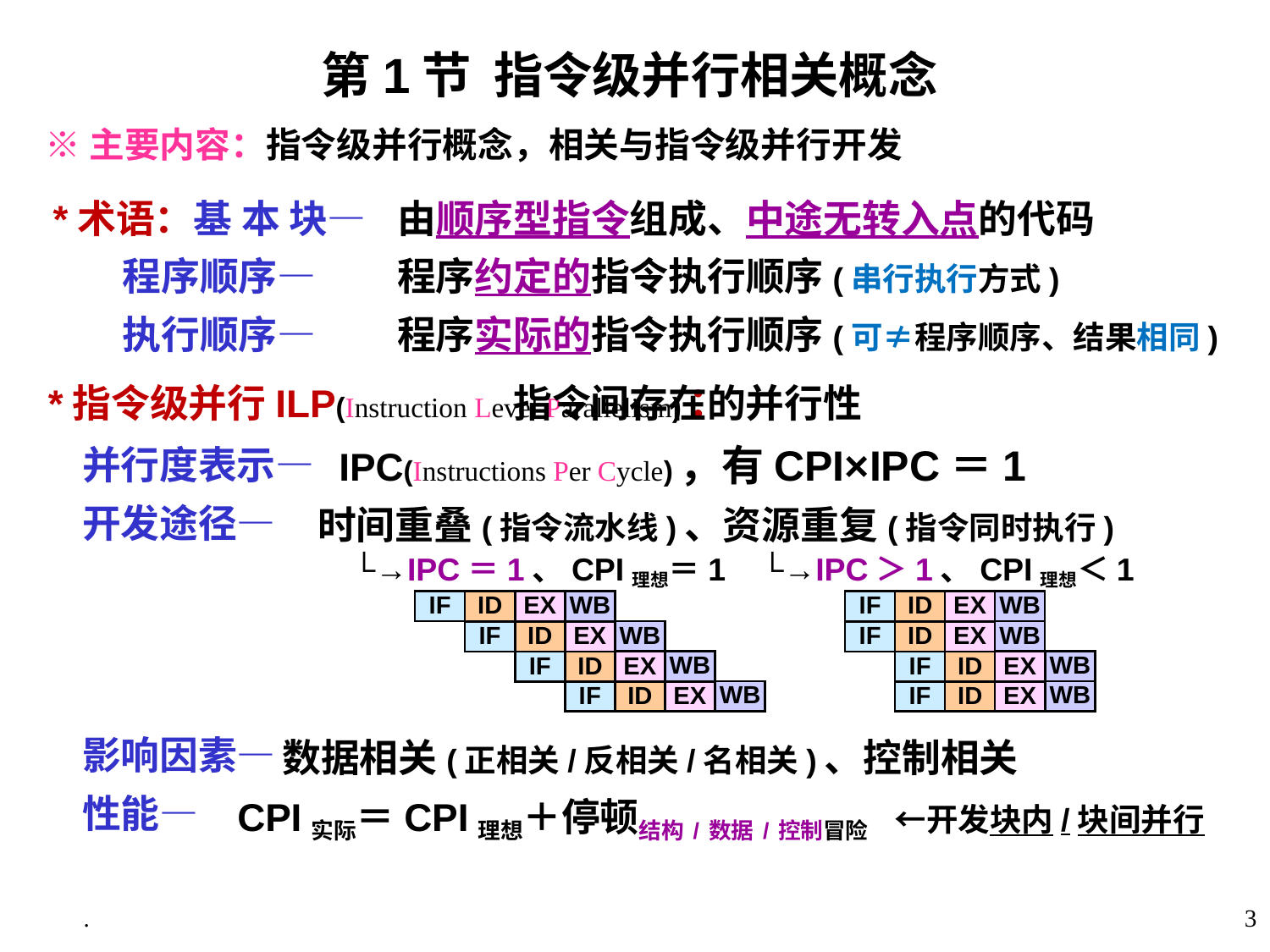

第1节  指令级并行相关概念
 ※主要内容：指令级并行概念，相关与指令级并行开发
 *术语：基 本 块—
        程序顺序—
        执行顺序—
由顺序型指令组成、中途无转入点的代码
程序约定的指令执行顺序(串行执行方式)
程序实际的指令执行顺序(可≠程序顺序、结果相同)
 *指令级并行ILP(Instruction Level Parallelism)：
    并行度表示—
    开发途径—

    影响因素—
    性能—
                     指令间存在的并行性
  IPC(Instructions Per Cycle)，有CPI×IPC＝1
时间重叠(指令流水线)、资源重复(指令同时执行)
    └→IPC＝1、CPI理想＝1    └→IPC＞1、CPI理想＜1
WB
WB
IF
ID
EX
IF
ID
EX
WB
WB
ID
ID
IF
EX
IF
EX
WB
WB
ID
ID
IF
EX
IF
EX
WB
WB
ID
ID
IF
EX
IF
EX
    数据相关(正相关/反相关/名相关)、控制相关
CPI实际＝CPI理想＋停顿结构/数据/控制冒险   ←开发块内/块间并行
.
3